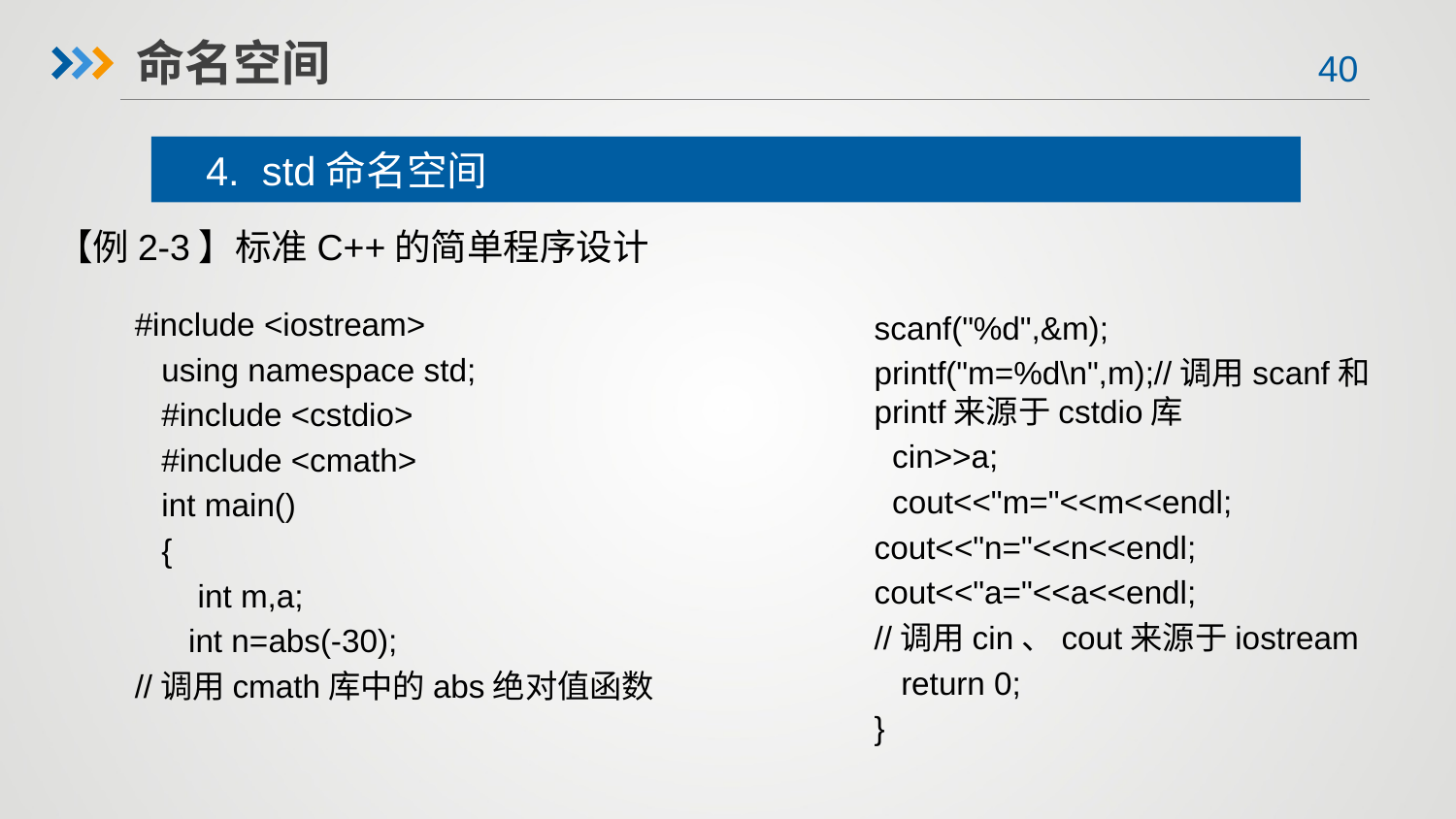

命名空间

4.  std命名空间
【例2-3】标准C++的简单程序设计
#include <iostream>
   using namespace std;
   #include <cstdio>
   #include <cmath>
   int main()
   {
       int m,a;
      int n=abs(-30);
//调用cmath库中的abs绝对值函数

scanf("%d",&m);
printf("m=%d\n",m);//调用scanf和printf来源于cstdio库
  cin>>a;
  cout<<"m="<<m<<endl;
cout<<"n="<<n<<endl;
cout<<"a="<<a<<endl;
//调用cin、cout来源于iostream
   return 0;
}